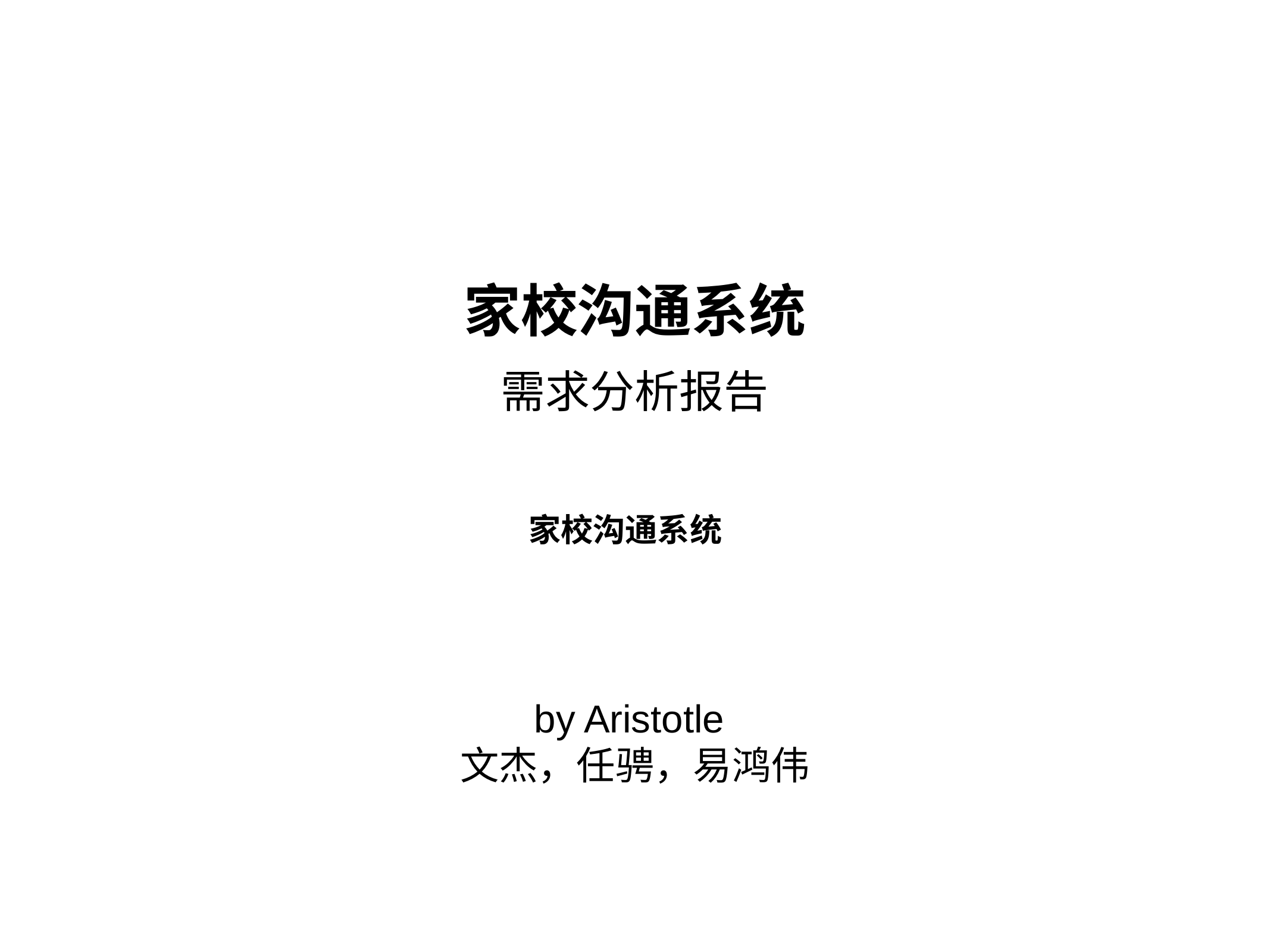

# 家校沟通系统
需求分析报告
家校沟通系统
by Aristotle
文杰，任骋，易鸿伟